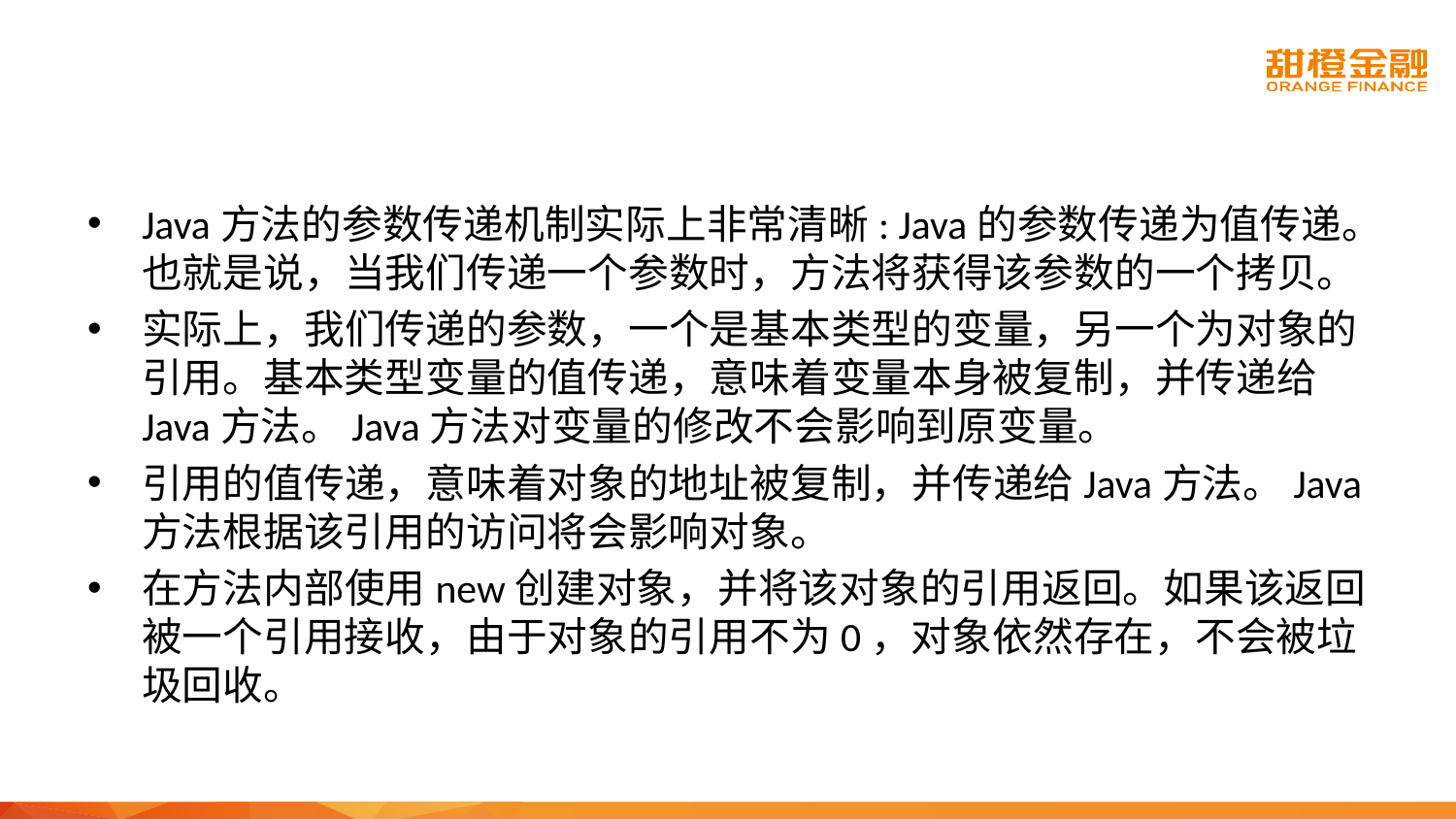

#
Java方法的参数传递机制实际上非常清晰: Java的参数传递为值传递。也就是说，当我们传递一个参数时，方法将获得该参数的一个拷贝。
实际上，我们传递的参数，一个是基本类型的变量，另一个为对象的引用。基本类型变量的值传递，意味着变量本身被复制，并传递给Java方法。Java方法对变量的修改不会影响到原变量。
引用的值传递，意味着对象的地址被复制，并传递给Java方法。Java方法根据该引用的访问将会影响对象。
在方法内部使用new创建对象，并将该对象的引用返回。如果该返回被一个引用接收，由于对象的引用不为0，对象依然存在，不会被垃圾回收。